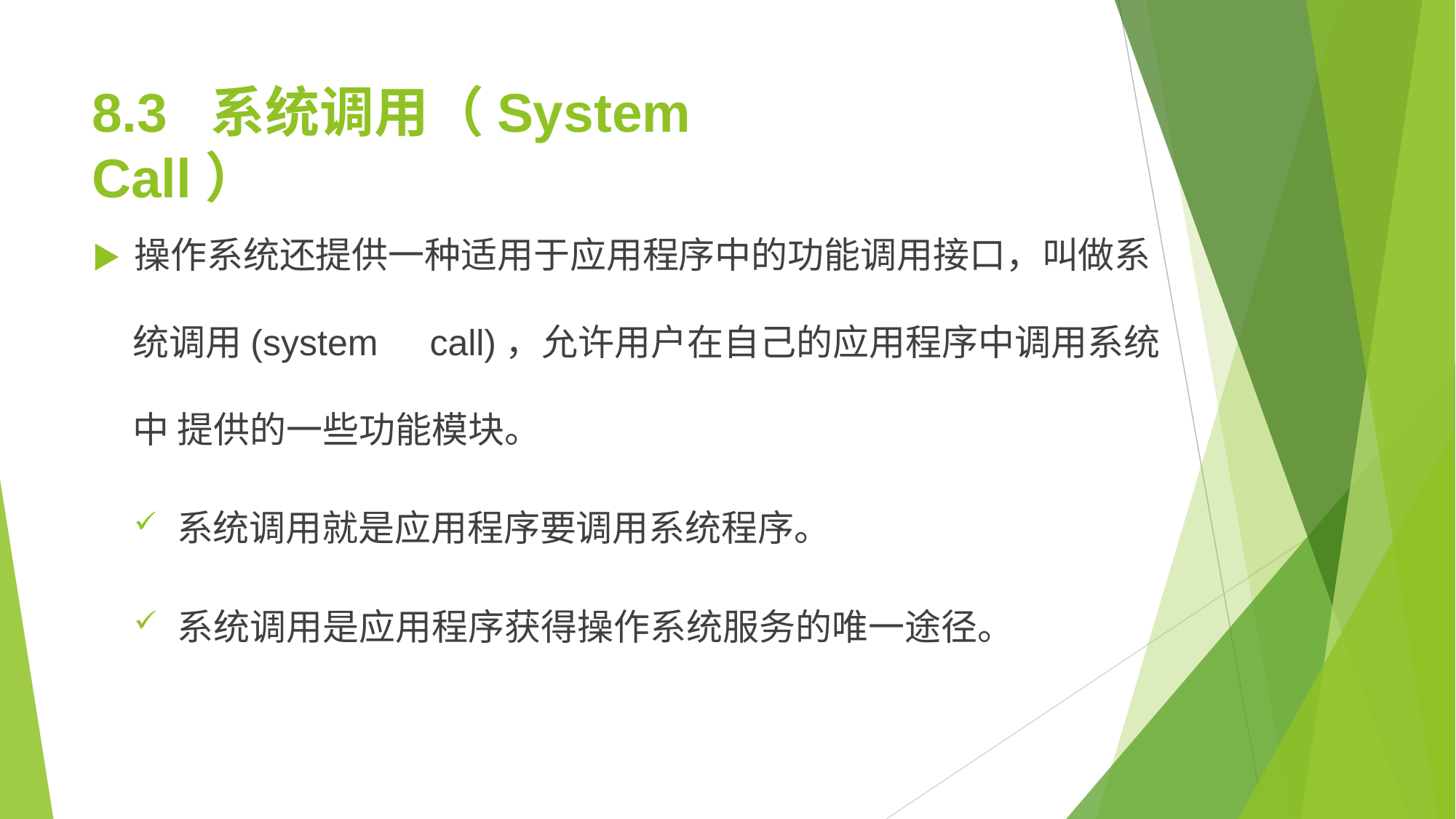

# 8.3	系统调用（System Call）
▶	操作系统还提供一种适用于应用程序中的功能调用接口，叫做系
统调用(system	call)，允许用户在自己的应用程序中调用系统中 提供的一些功能模块。

系统调用就是应用程序要调用系统程序。

系统调用是应用程序获得操作系统服务的唯一途径。